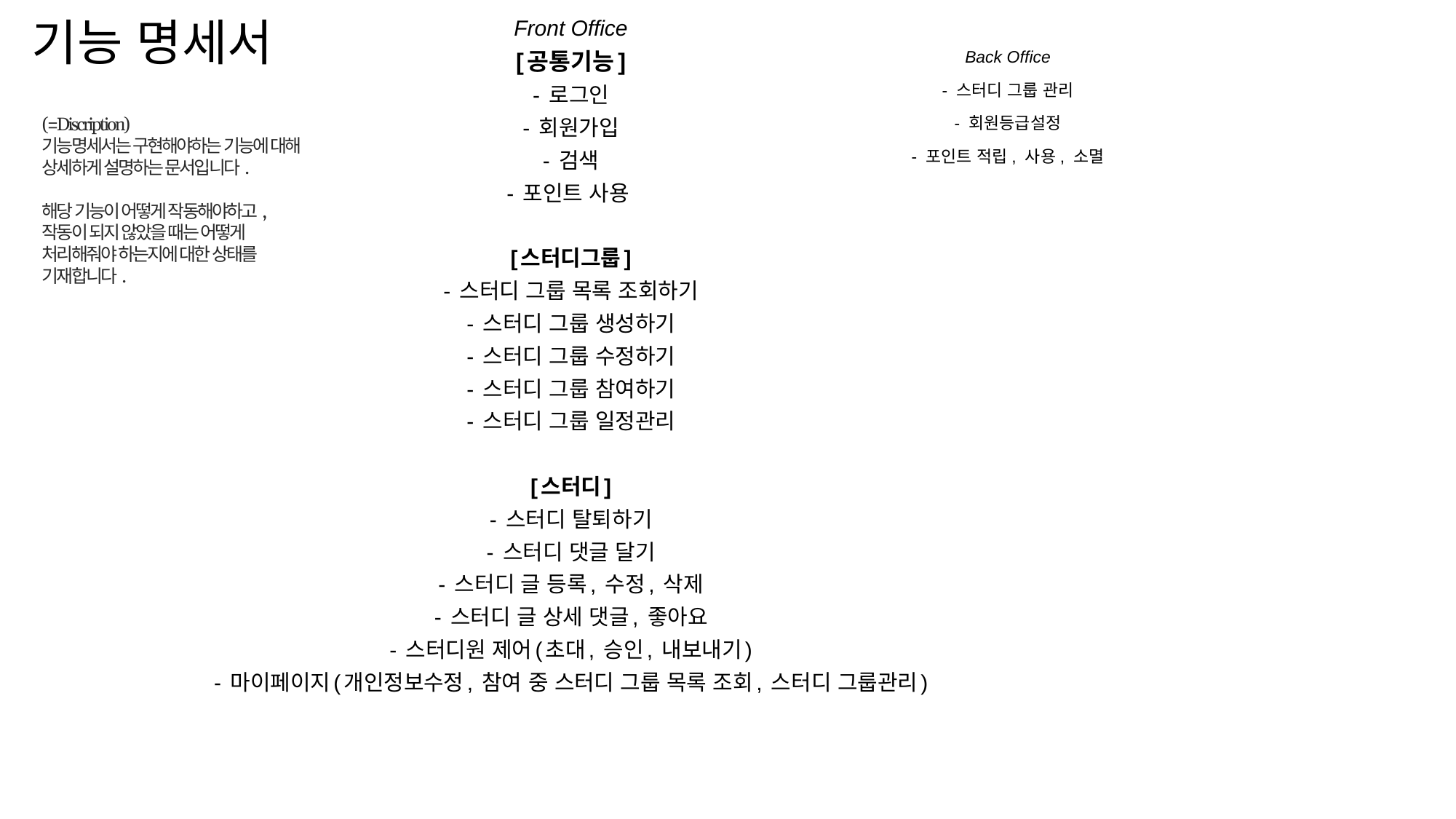

Front Office
[공통기능]
- 로그인
- 회원가입
- 검색
- 포인트 사용

[스터디그룹]
- 스터디 그룹 목록 조회하기
- 스터디 그룹 생성하기
- 스터디 그룹 수정하기
- 스터디 그룹 참여하기
- 스터디 그룹 일정관리

[스터디]
- 스터디 탈퇴하기
- 스터디 댓글 달기
- 스터디 글 등록, 수정, 삭제
- 스터디 글 상세 댓글, 좋아요
- 스터디원 제어(초대, 승인, 내보내기)
- 마이페이지(개인정보수정, 참여 중 스터디 그룹 목록 조회, 스터디 그룹관리)
# 기능 명세서
Back Office
- 스터디 그룹 관리
- 회원등급설정
- 포인트 적립, 사용, 소멸
(=Discription)
기능명세서는 구현해야하는 기능에 대해 상세하게 설명하는 문서입니다.

해당 기능이 어떻게 작동해야하고, 작동이 되지 않았을 때는 어떻게 처리해줘야 하는지에 대한 상태를 기재합니다.